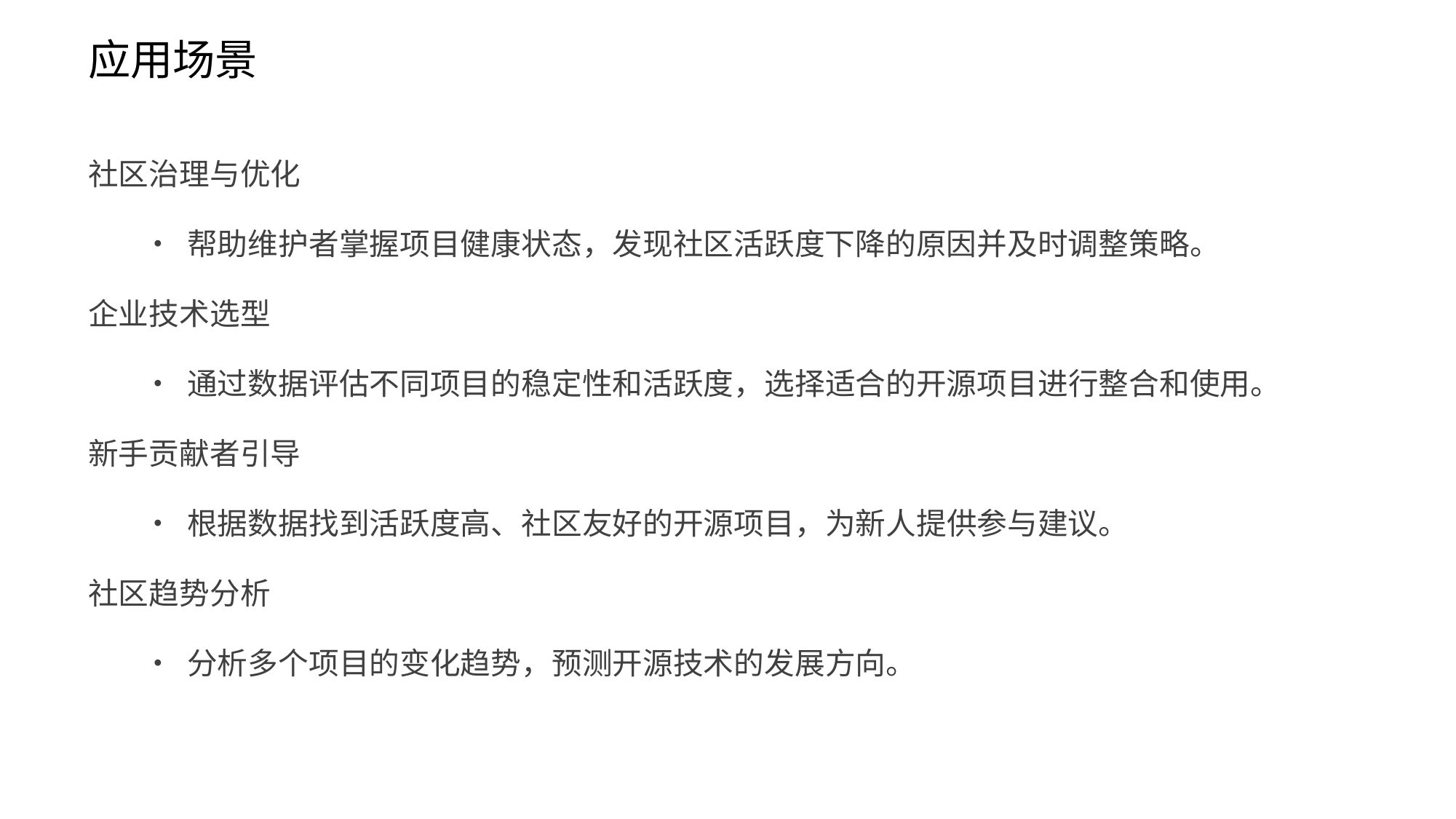

# 应用场景
社区治理与优化
• 帮助维护者掌握项目健康状态，发现社区活跃度下降的原因并及时调整策略。
企业技术选型
• 通过数据评估不同项目的稳定性和活跃度，选择适合的开源项目进行整合和使用。
新手贡献者引导
• 根据数据找到活跃度高、社区友好的开源项目，为新人提供参与建议。
社区趋势分析
• 分析多个项目的变化趋势，预测开源技术的发展方向。